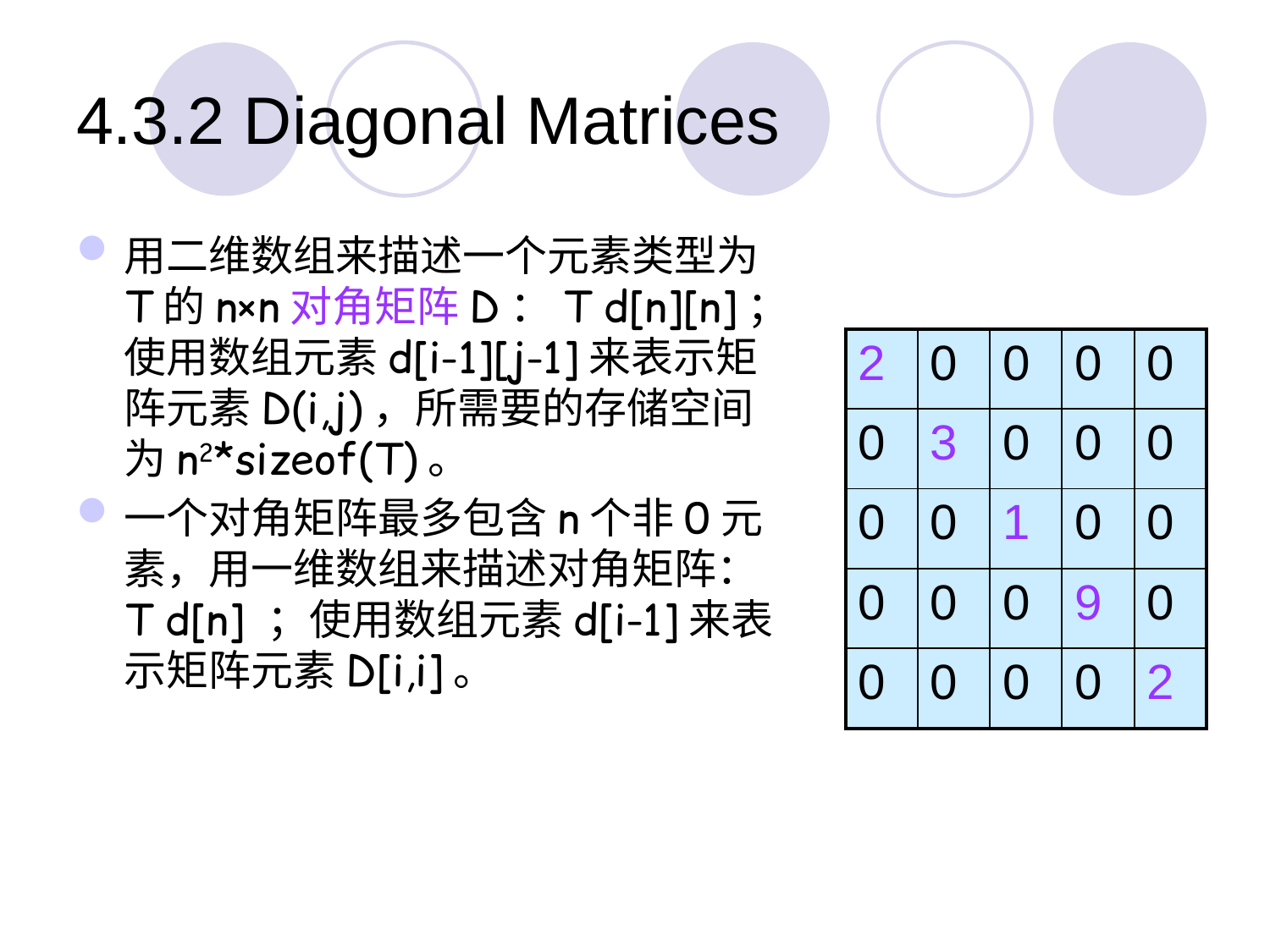

# 4.3.2 Diagonal Matrices
用二维数组来描述一个元素类型为T的n×n对角矩阵D：T d[n][n]；使用数组元素d[i-1][j-1]来表示矩阵元素D(i,j)，所需要的存储空间为n2*sizeof(T)。
一个对角矩阵最多包含n个非0元素，用一维数组来描述对角矩阵：T d[n] ；使用数组元素d[i-1]来表示矩阵元素D[i,i]。

| 2 | 0 | 0 | 0 | 0 |
| --- | --- | --- | --- | --- |
| 0 | 3 | 0 | 0 | 0 |
| 0 | 0 | 1 | 0 | 0 |
| 0 | 0 | 0 | 9 | 0 |
| 0 | 0 | 0 | 0 | 2 |

28